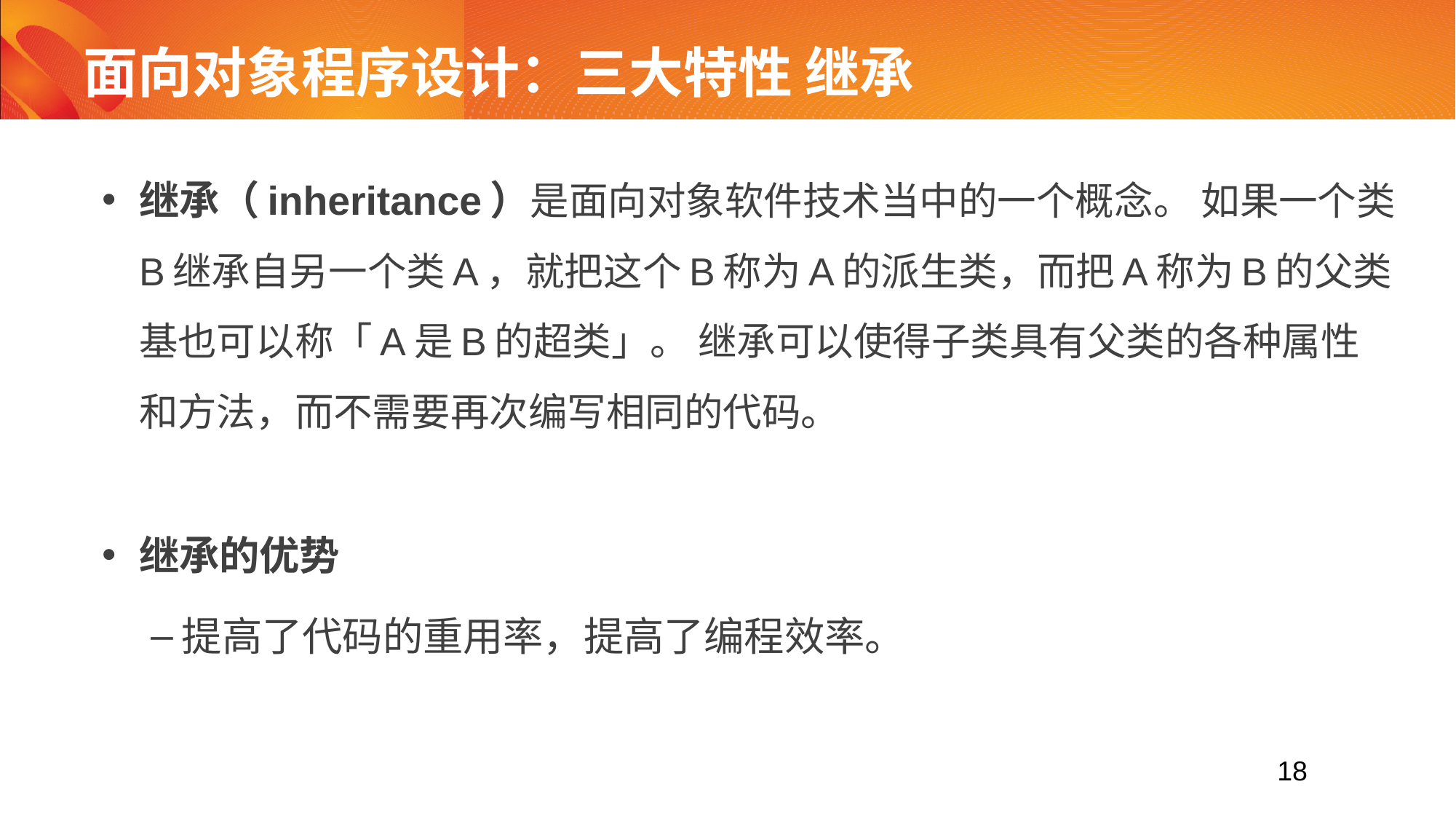

# 面向对象程序设计：三大特性 继承
继承（inheritance）是面向对象软件技术当中的一个概念。 如果一个类B继承自另一个类A，就把这个B称为A的派生类，而把A称为B的父类基也可以称「A是B的超类」。 继承可以使得子类具有父类的各种属性和方法，而不需要再次编写相同的代码。

继承的优势
提高了代码的重用率，提高了编程效率。